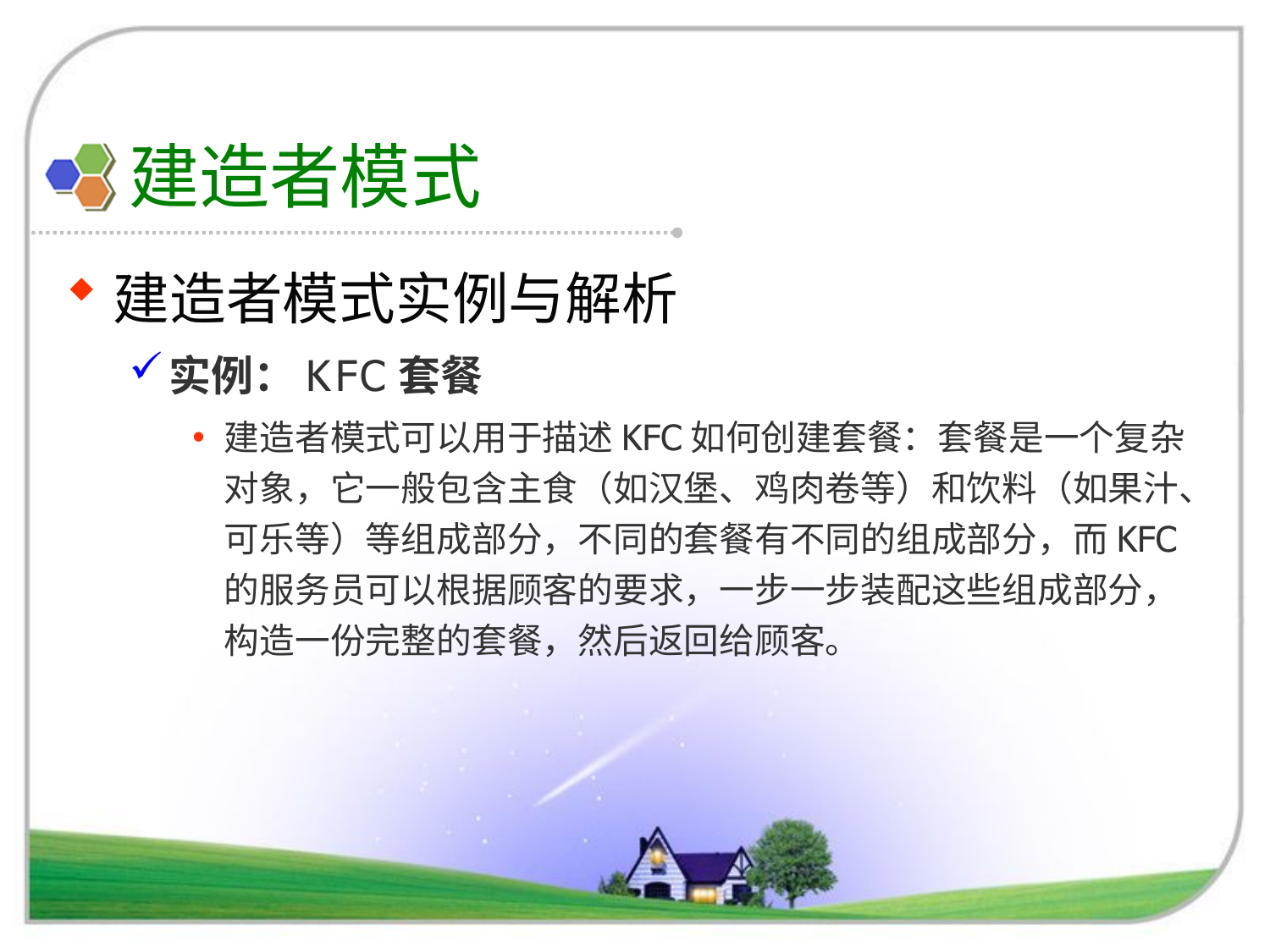

# 建造者模式
建造者模式实例与解析
实例：KFC套餐
建造者模式可以用于描述KFC如何创建套餐：套餐是一个复杂对象，它一般包含主食（如汉堡、鸡肉卷等）和饮料（如果汁、可乐等）等组成部分，不同的套餐有不同的组成部分，而KFC的服务员可以根据顾客的要求，一步一步装配这些组成部分，构造一份完整的套餐，然后返回给顾客。